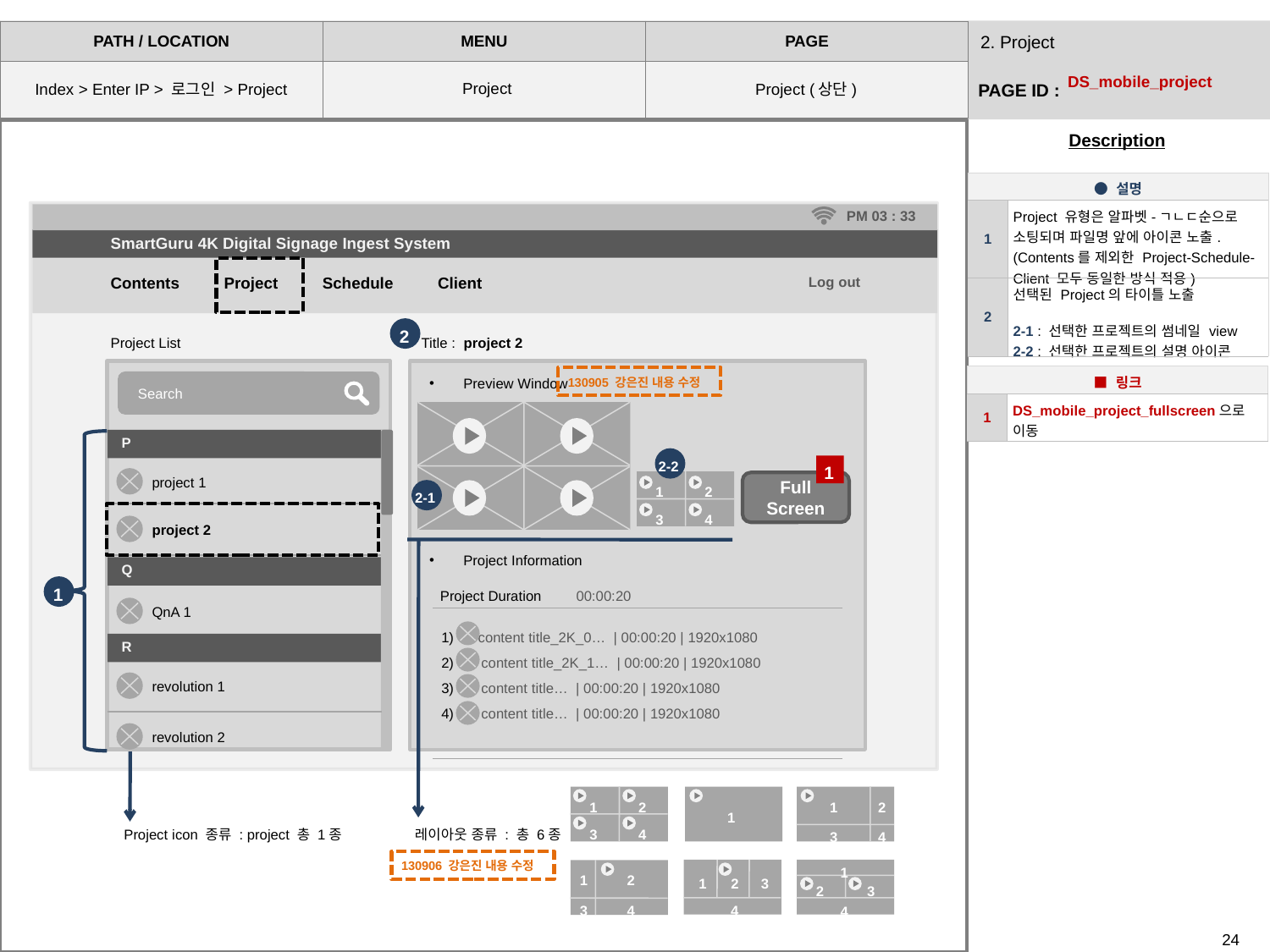

2. Project

DS_mobile_project
Project
Project (상단)
Index > Enter IP > 로그인 > Project
| ● 설명 |  |
| --- | --- |
| 1 | Project 유형은 알파벳-ㄱㄴㄷ순으로 소팅되며 파일명 앞에 아이콘 노출.(Contents를 제외한 Project-Schedule-Client 모두 동일한 방식 적용) |
| 2 | 선택된 Project의 타이틀 노출 2-1 : 선택한 프로젝트의 썸네일 view 2-2 : 선택한 프로젝트의 설명 아이콘 |
PM 03 : 33

SmartGuru 4K Digital Signage Ingest System

Contents          Project          Schedule          Client
Log out
2

Project List
Title :  project 2

| ■ 링크 |  |
| --- | --- |
| 1 | DS\_mobile\_project\_fullscreen으로 이동 |

130905 강은진 내용 수정
 Preview Window

Search

P

2-2

1

2
1

4
3
project 1

Full Screen
2-1

project 2

 Project Information
Q

Project Duration
00:00:20
1

QnA 1

1)      content title_2K_0…  | 00:00:20 | 1920x1080
  content title_2K_1…  | 00:00:20 | 1920x1080
  content title…  | 00:00:20 | 1920x1080
  content title…  | 00:00:20 | 1920x1080

R

revolution 1

revolution 2

2
1

4
3
2
1

4
3

1

Project icon 종류 : project 총 1종
레이아웃 종류 : 총 6종
1

2
3
4
2
1

4
3

3
2
1

4
130906 강은진 내용 수정

24